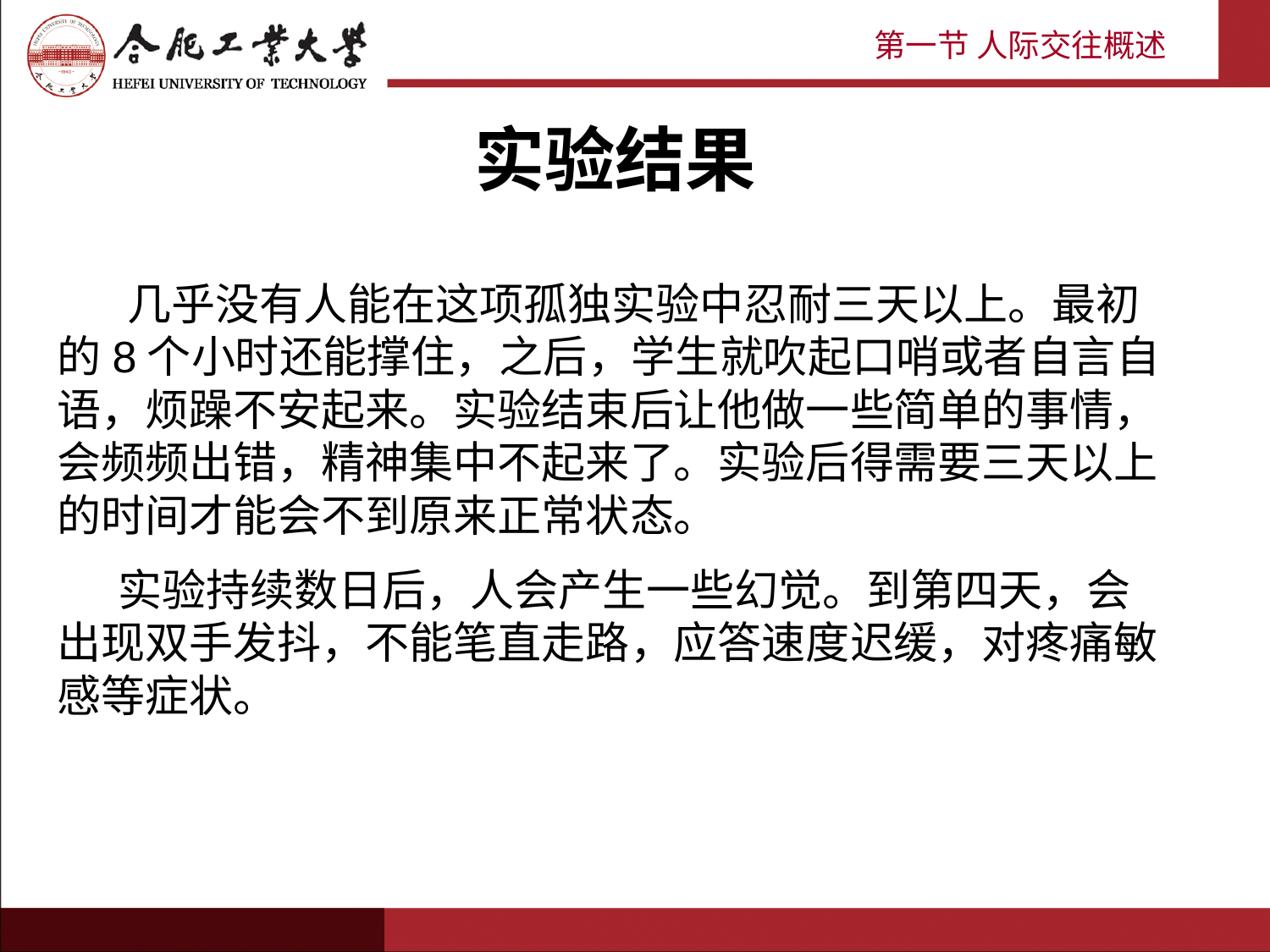

第一节 人际交往概述

实验结果

      几乎没有人能在这项孤独实验中忍耐三天以上。最初的8个小时还能撑住，之后，学生就吹起口哨或者自言自语，烦躁不安起来。实验结束后让他做一些简单的事情，会频频出错，精神集中不起来了。实验后得需要三天以上的时间才能会不到原来正常状态。
     实验持续数日后，人会产生一些幻觉。到第四天，会出现双手发抖，不能笔直走路，应答速度迟缓，对疼痛敏感等症状。